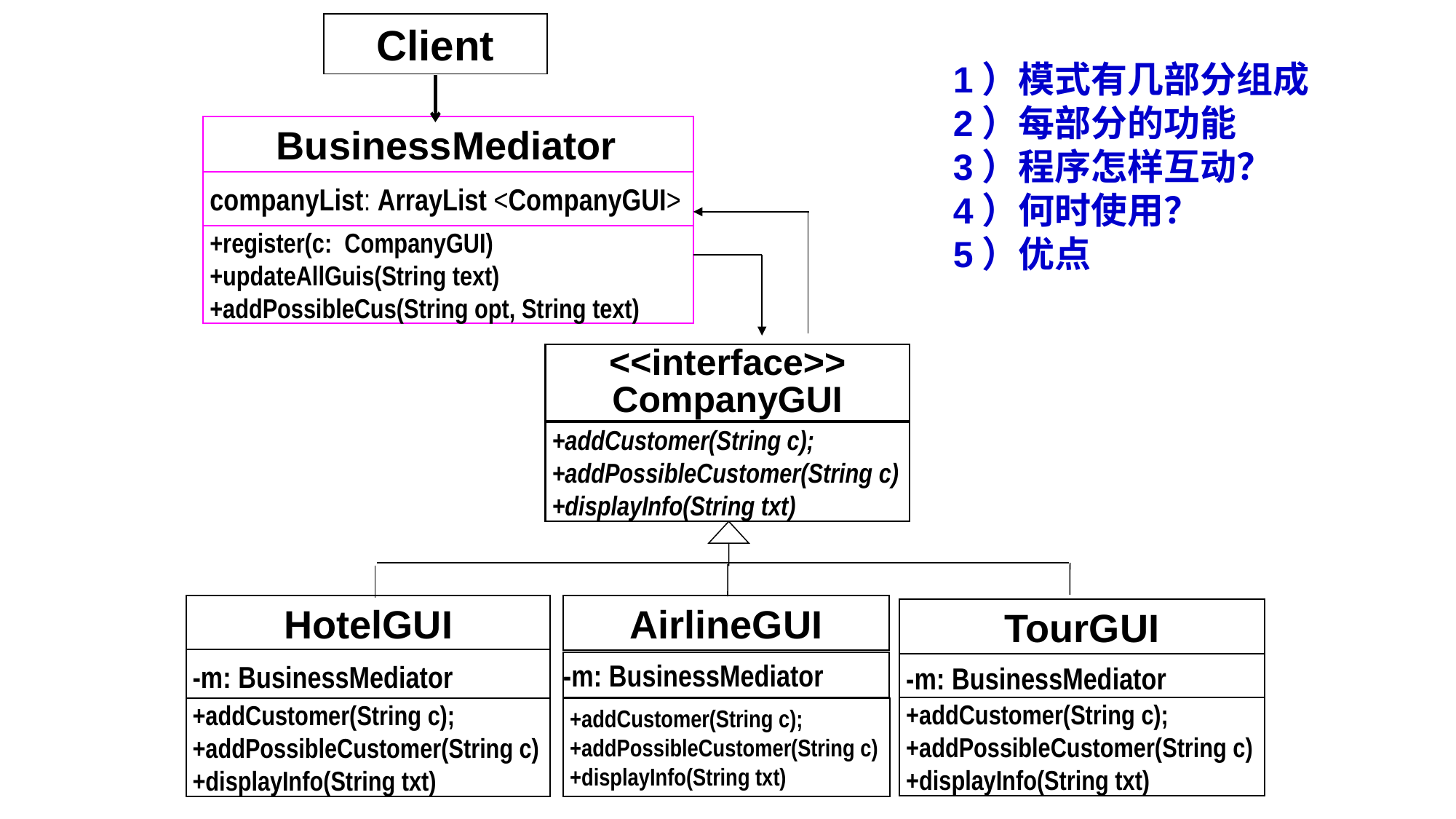

Client
1）模式有几部分组成
2）每部分的功能
3）程序怎样互动？
4）何时使用？
5）优点
BusinessMediator
companyList: ArrayList <CompanyGUI>
+register(c:  CompanyGUI)
+updateAllGuis(String text)
+addPossibleCus(String opt, String text)

<<interface>>
CompanyGUI
+addCustomer(String c);
+addPossibleCustomer(String c)
+displayInfo(String txt)

AirlineGUI
HotelGUI
TourGUI
-m: BusinessMediator
-m: BusinessMediator
-m: BusinessMediator
+addCustomer(String c);
+addPossibleCustomer(String c)
+displayInfo(String txt)
+addCustomer(String c);
+addPossibleCustomer(String c)
+displayInfo(String txt)
+addCustomer(String c);
+addPossibleCustomer(String c)
+displayInfo(String txt)